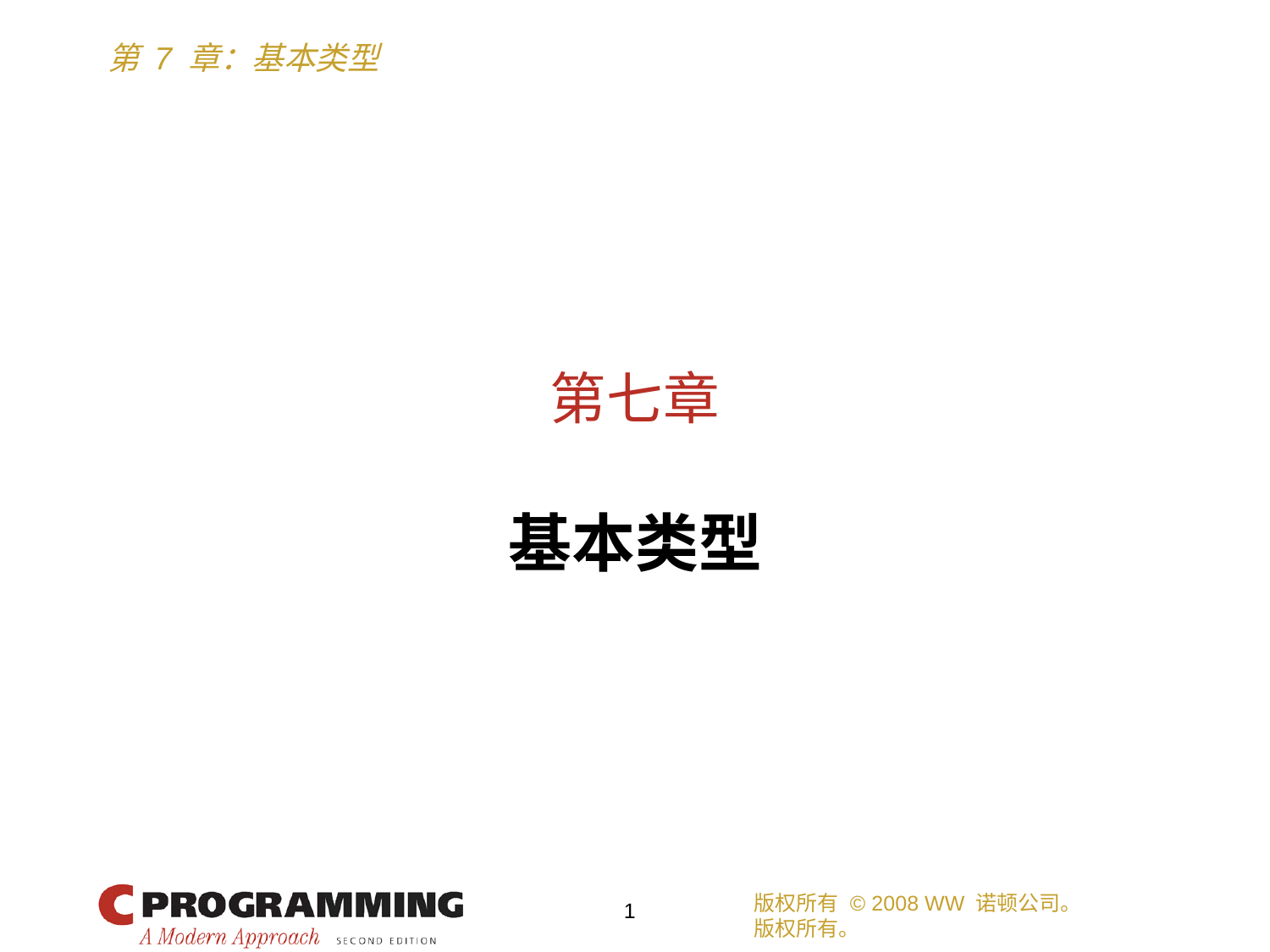

# 第七章
基本类型
版权所有 © 2008 WW 诺顿公司。
版权所有。
1